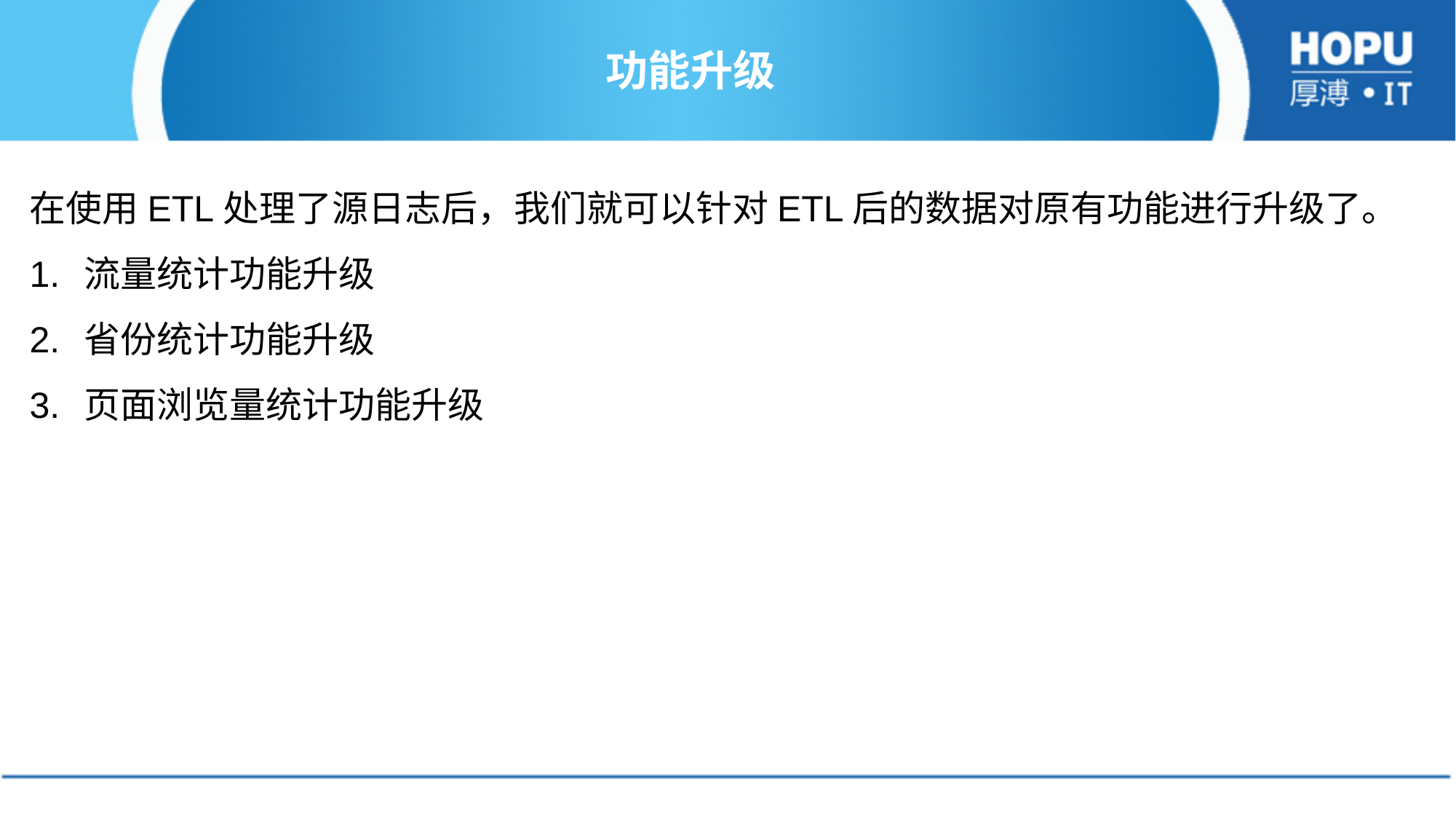

# 功能升级
在使用ETL处理了源日志后，我们就可以针对ETL后的数据对原有功能进行升级了。
流量统计功能升级
省份统计功能升级
页面浏览量统计功能升级